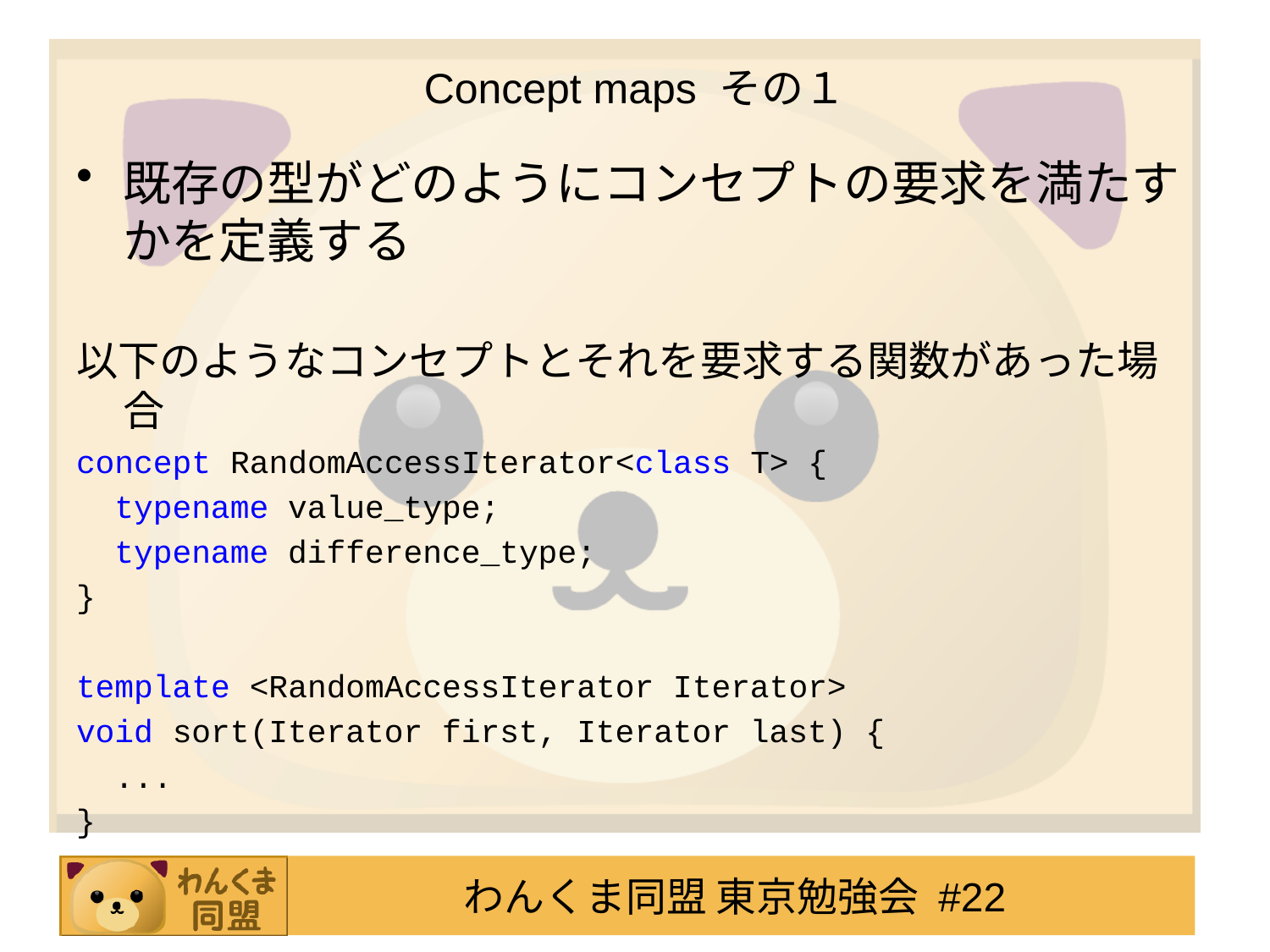

# Concept maps その１
既存の型がどのようにコンセプトの要求を満たすかを定義する

以下のようなコンセプトとそれを要求する関数があった場合
concept RandomAccessIterator<class T> {
  typename value_type;
  typename difference_type;
}

template <RandomAccessIterator Iterator>
void sort(Iterator first, Iterator last) {
  ...
}